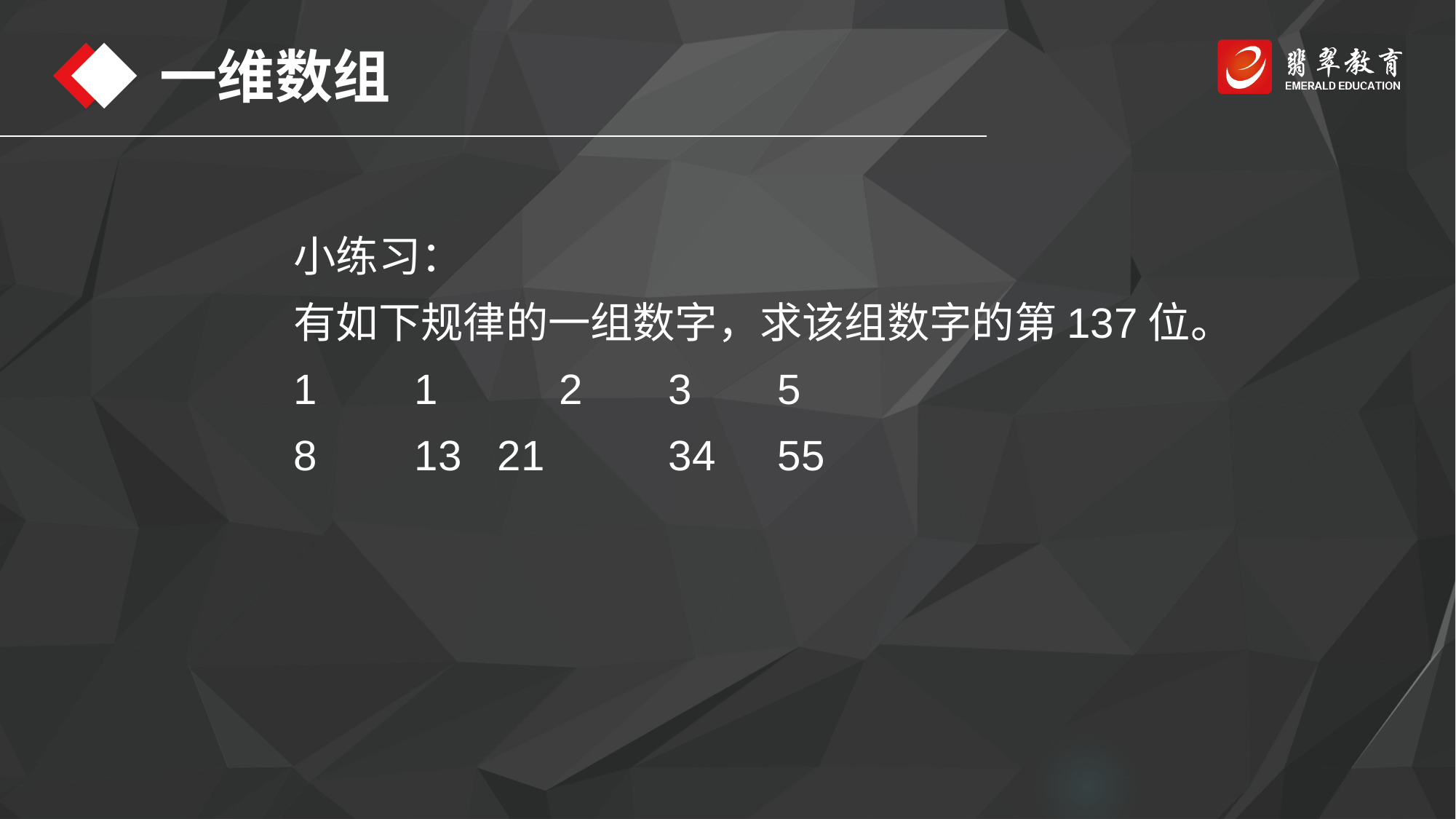

一维数组

	小练习：
	有如下规律的一组数字，求该组数字的第137位。
	1	 1 	    2	    3	    5
	8	 13   21	    34	    55